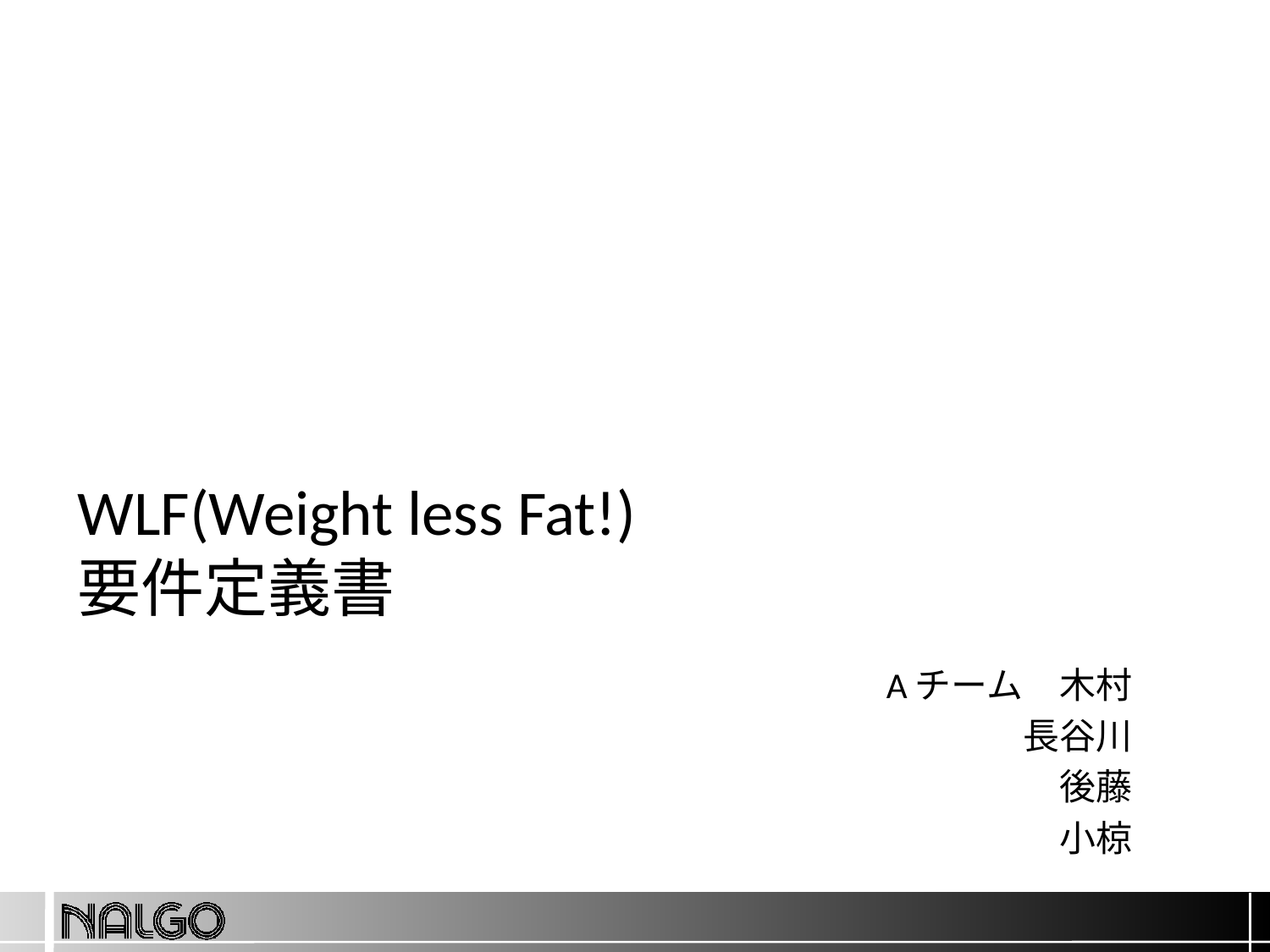

# WLF(Weight less Fat!) 要件定義書
Aチーム　木村
長谷川
後藤
小椋